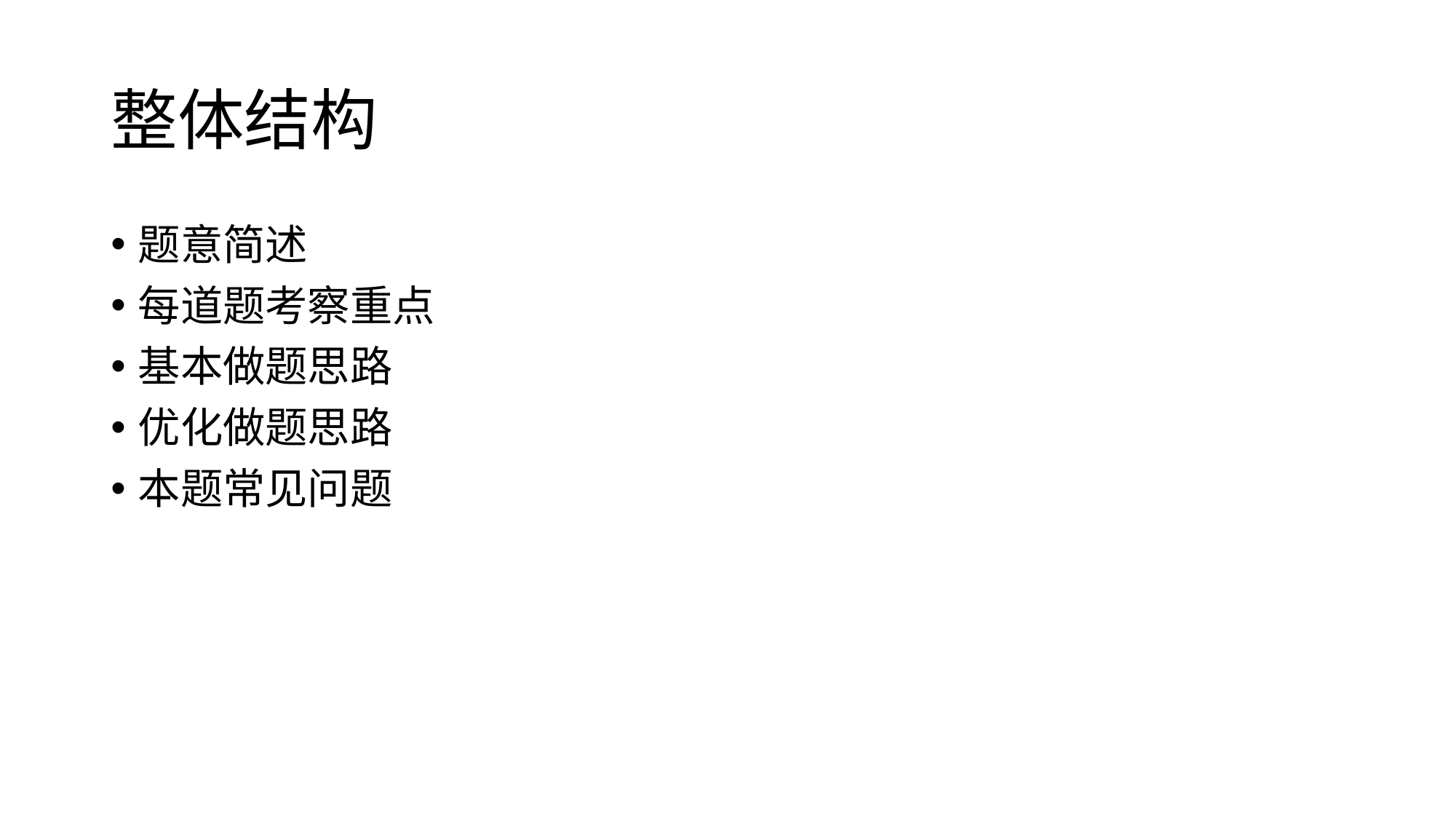

# 整体结构
题意简述
每道题考察重点
基本做题思路
优化做题思路
本题常见问题